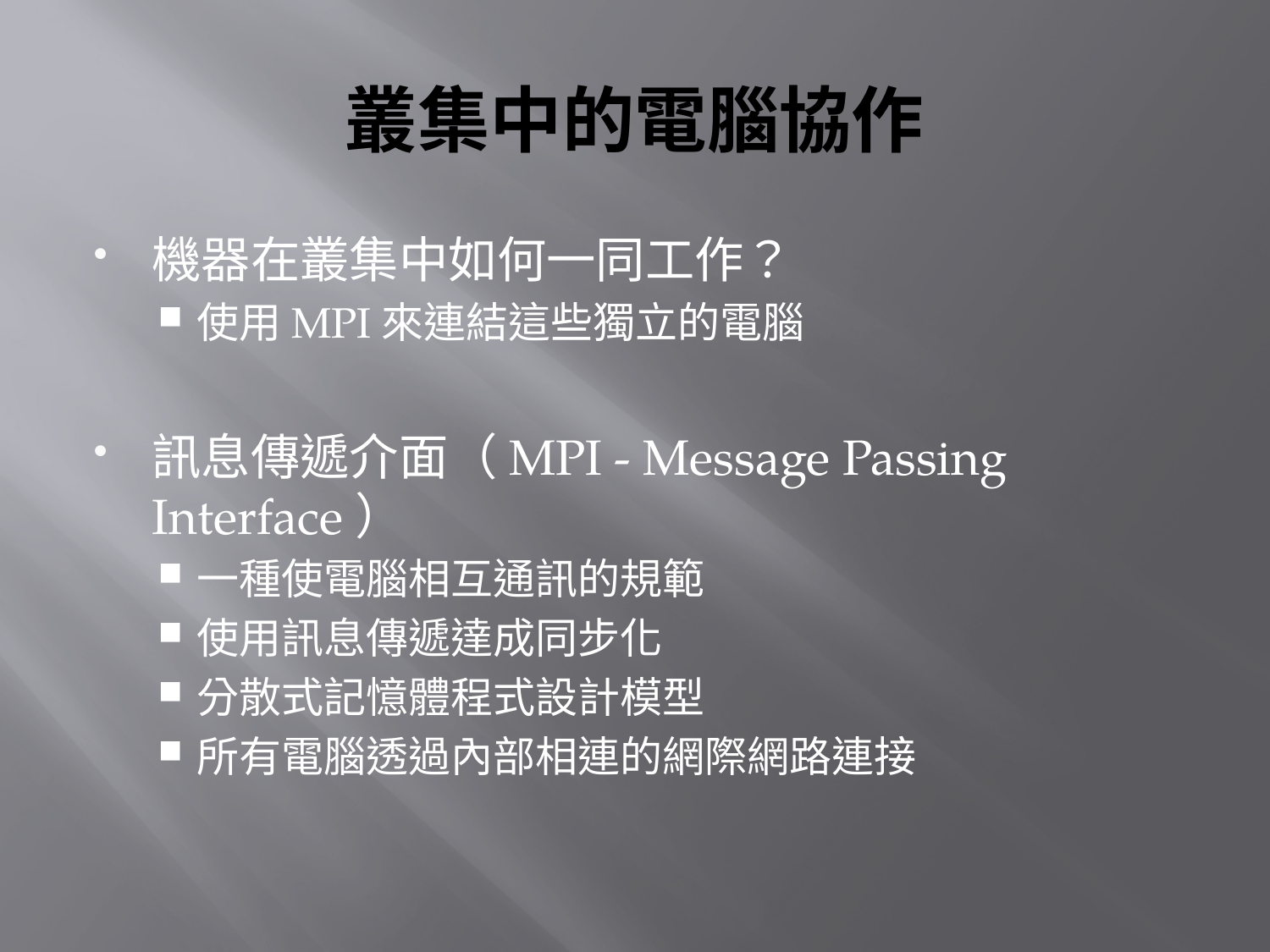

# 叢集中的電腦協作
機器在叢集中如何一同工作？
使用MPI來連結這些獨立的電腦

訊息傳遞介面（MPI - Message Passing Interface）
一種使電腦相互通訊的規範
使用訊息傳遞達成同步化
分散式記憶體程式設計模型
所有電腦透過內部相連的網際網路連接